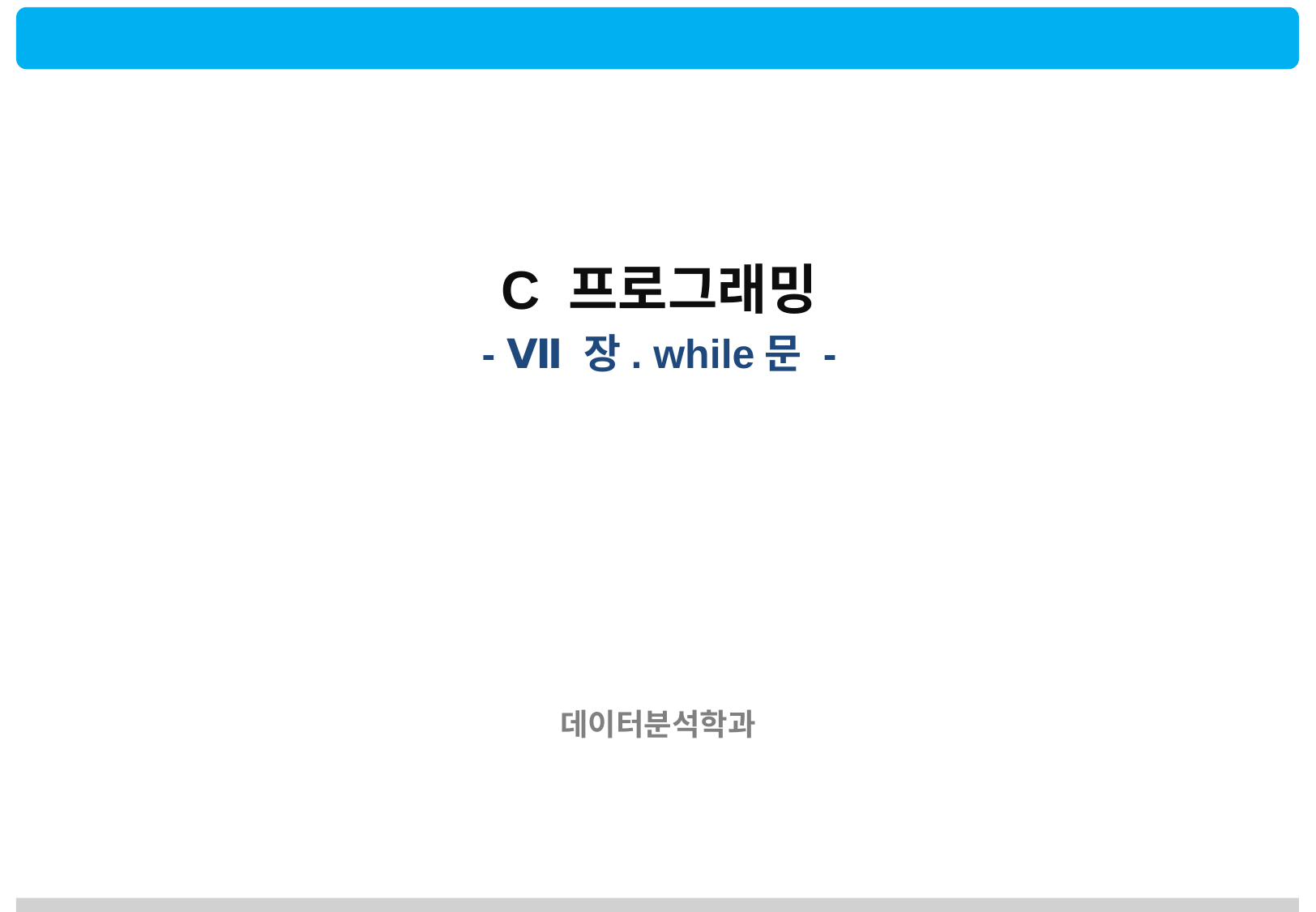

C 프로그래밍
- Ⅶ 장. while문 -
데이터분석학과